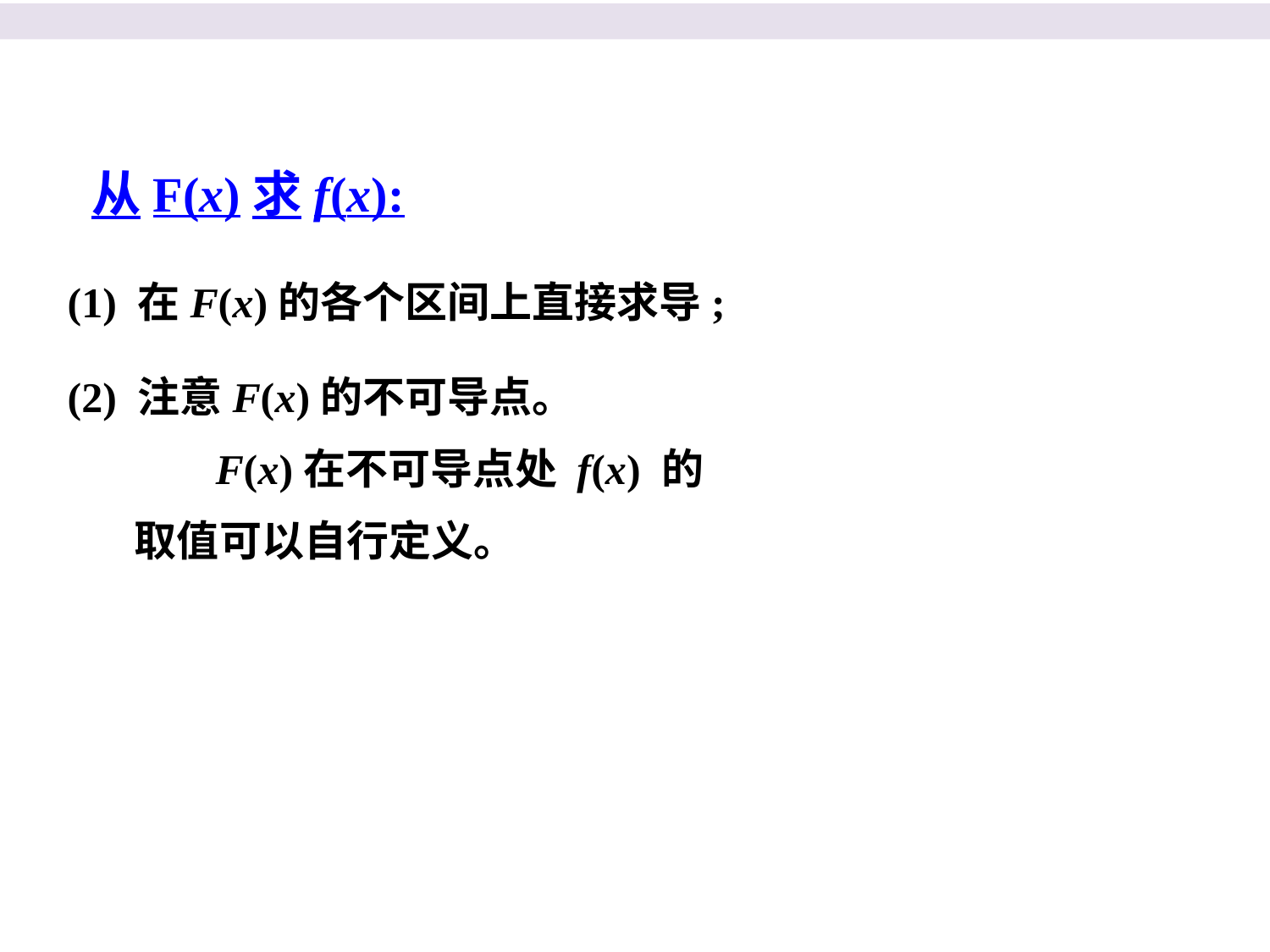

从F(x)求f(x):
(1) 在F(x)的各个区间上直接求导;
(2) 注意F(x)的不可导点。
              F(x)在不可导点处 f(x) 的
      取值可以自行定义。